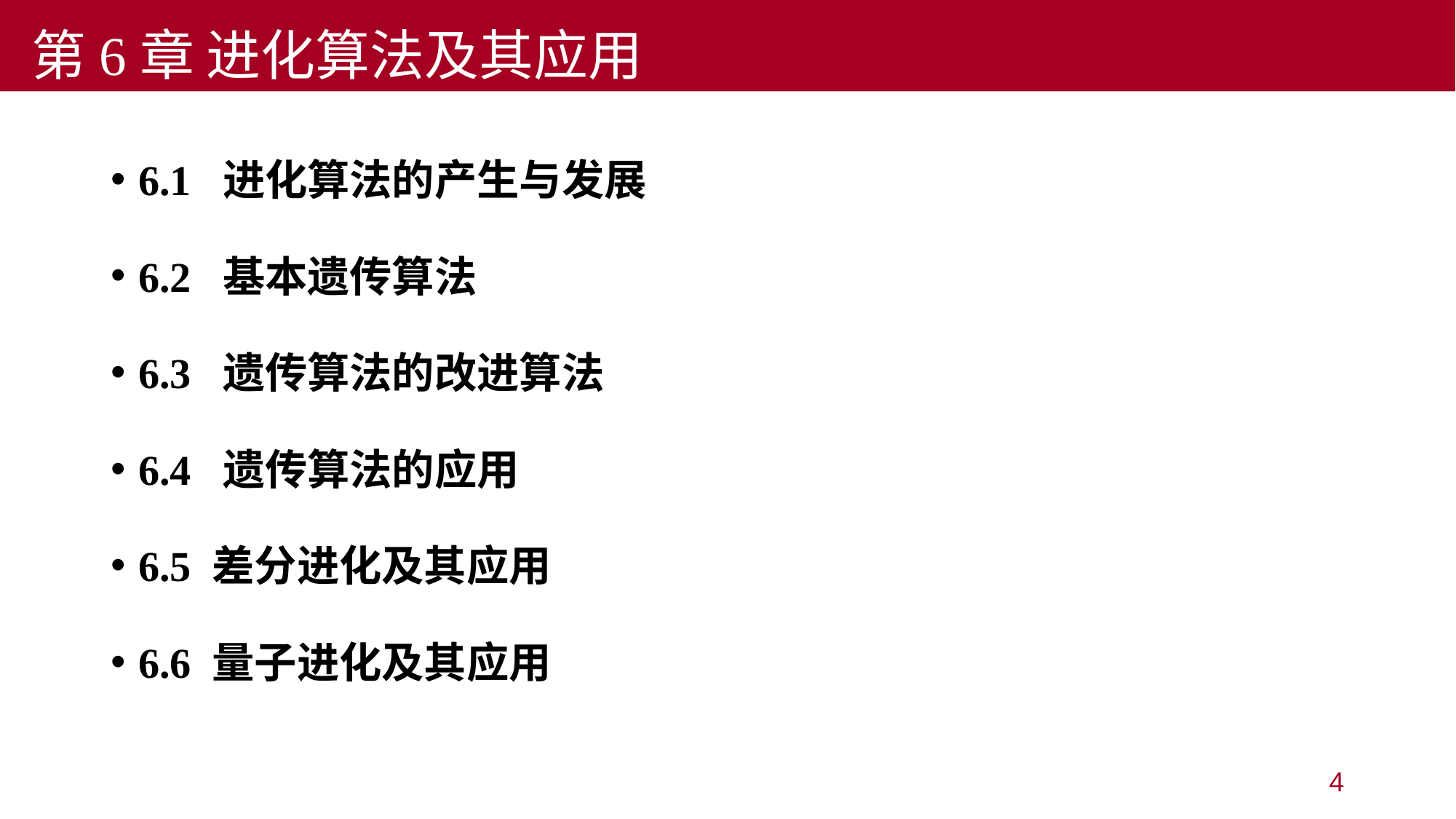

第6章 进化算法及其应用
6.1  进化算法的产生与发展
6.2  基本遗传算法
6.3  遗传算法的改进算法
6.4  遗传算法的应用
6.5 差分进化及其应用
6.6 量子进化及其应用
4